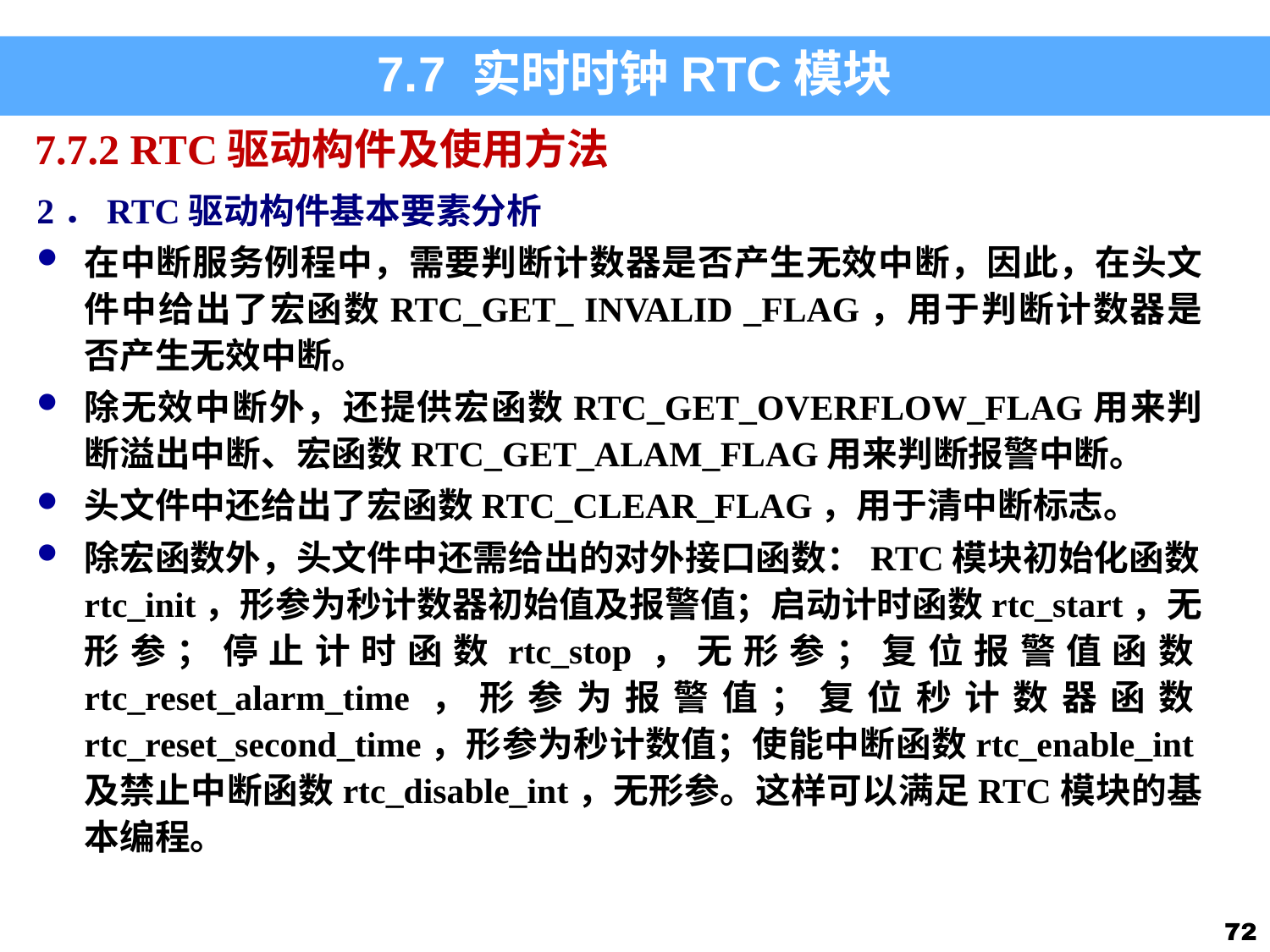

7.7 实时时钟RTC模块
7.7.2 RTC驱动构件及使用方法
2．RTC驱动构件基本要素分析
在中断服务例程中，需要判断计数器是否产生无效中断，因此，在头文件中给出了宏函数RTC_GET_ INVALID _FLAG，用于判断计数器是否产生无效中断。
除无效中断外，还提供宏函数RTC_GET_OVERFLOW_FLAG用来判断溢出中断、宏函数RTC_GET_ALAM_FLAG用来判断报警中断。
头文件中还给出了宏函数RTC_CLEAR_FLAG，用于清中断标志。
除宏函数外，头文件中还需给出的对外接口函数：RTC模块初始化函数rtc_init，形参为秒计数器初始值及报警值；启动计时函数rtc_start，无形参；停止计时函数rtc_stop，无形参；复位报警值函数rtc_reset_alarm_time，形参为报警值；复位秒计数器函数rtc_reset_second_time，形参为秒计数值；使能中断函数rtc_enable_int及禁止中断函数rtc_disable_int，无形参。这样可以满足RTC模块的基本编程。
72